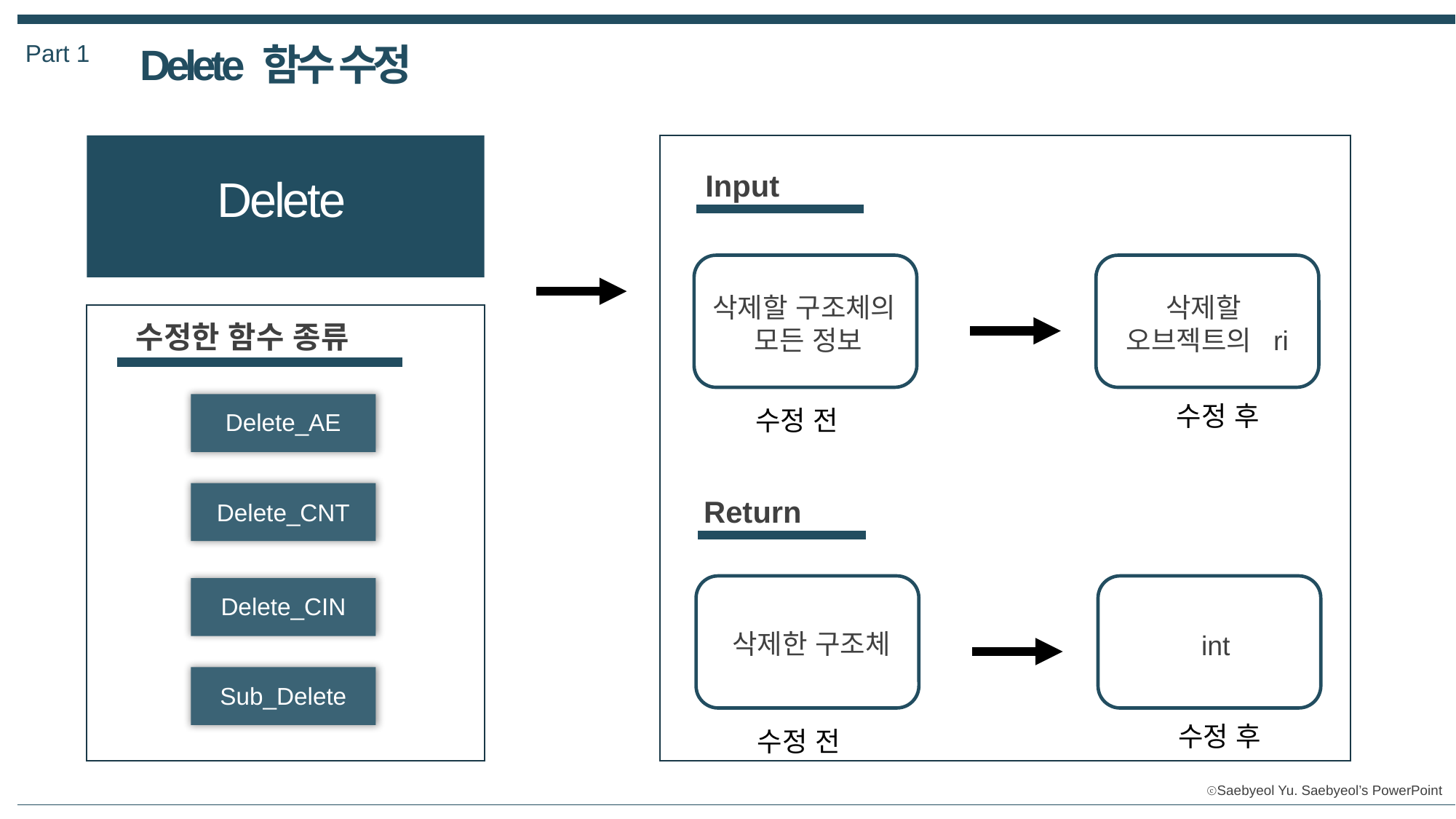

Part 1
Delete 함수 수정

Input
Delete

삭제할 구조체의
모든 정보
삭제할
오브젝트의  ri

수정한 함수 종류
수정 후

수정 전
Delete_AE

Return
Delete_CNT

Delete_CIN
삭제한 구조체
int

Sub_Delete
수정 후
수정 전